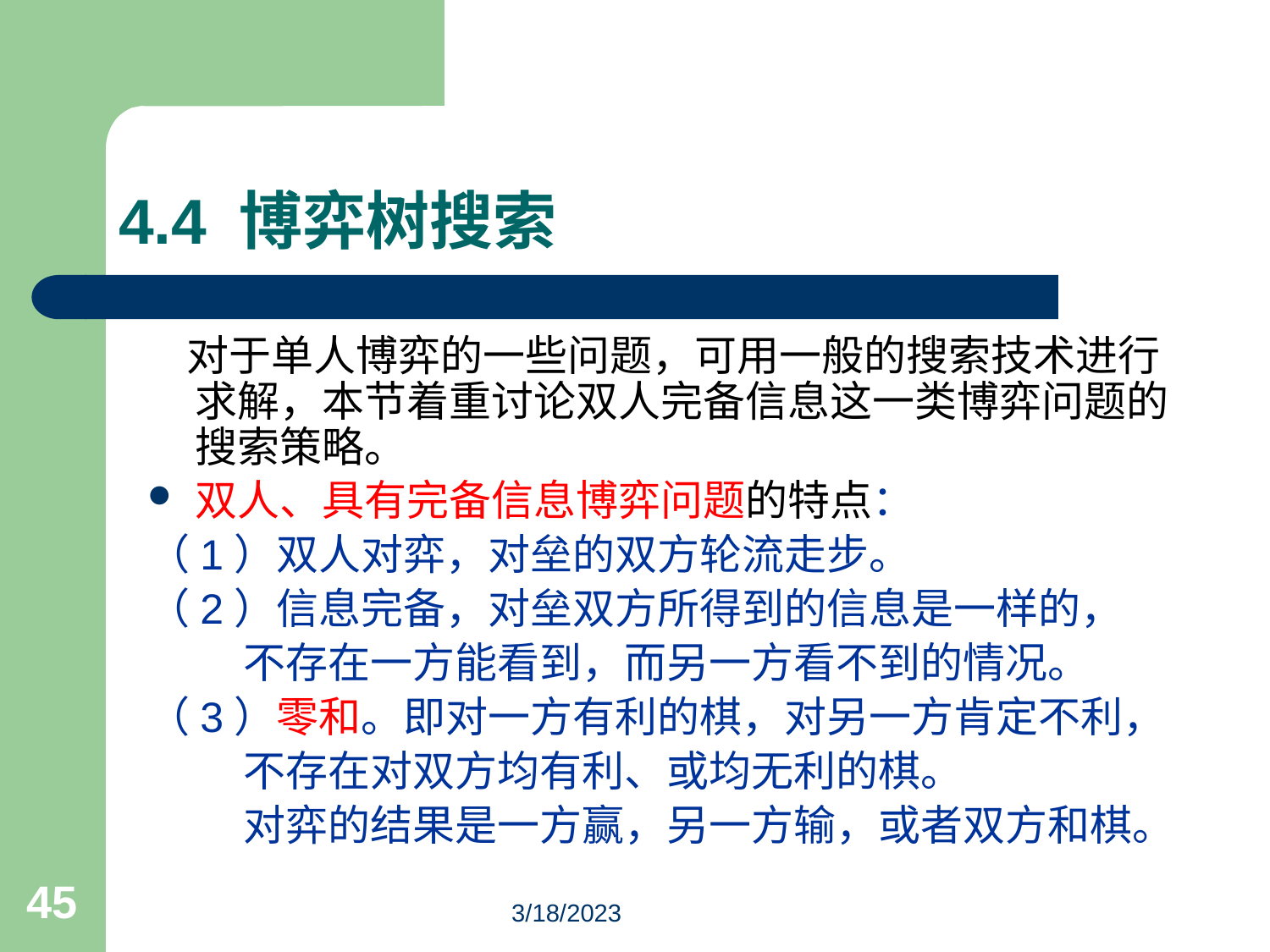

# 4.4 博弈树搜索
   对于单人博弈的一些问题，可用一般的搜索技术进行求解，本节着重讨论双人完备信息这一类博弈问题的搜索策略。
双人、具有完备信息博弈问题的特点：
（1）双人对弈，对垒的双方轮流走步。
（2）信息完备，对垒双方所得到的信息是一样的，
         不存在一方能看到，而另一方看不到的情况。
（3）零和。即对一方有利的棋，对另一方肯定不利，
         不存在对双方均有利、或均无利的棋。
         对弈的结果是一方赢，另一方输，或者双方和棋。
45
3/18/2023